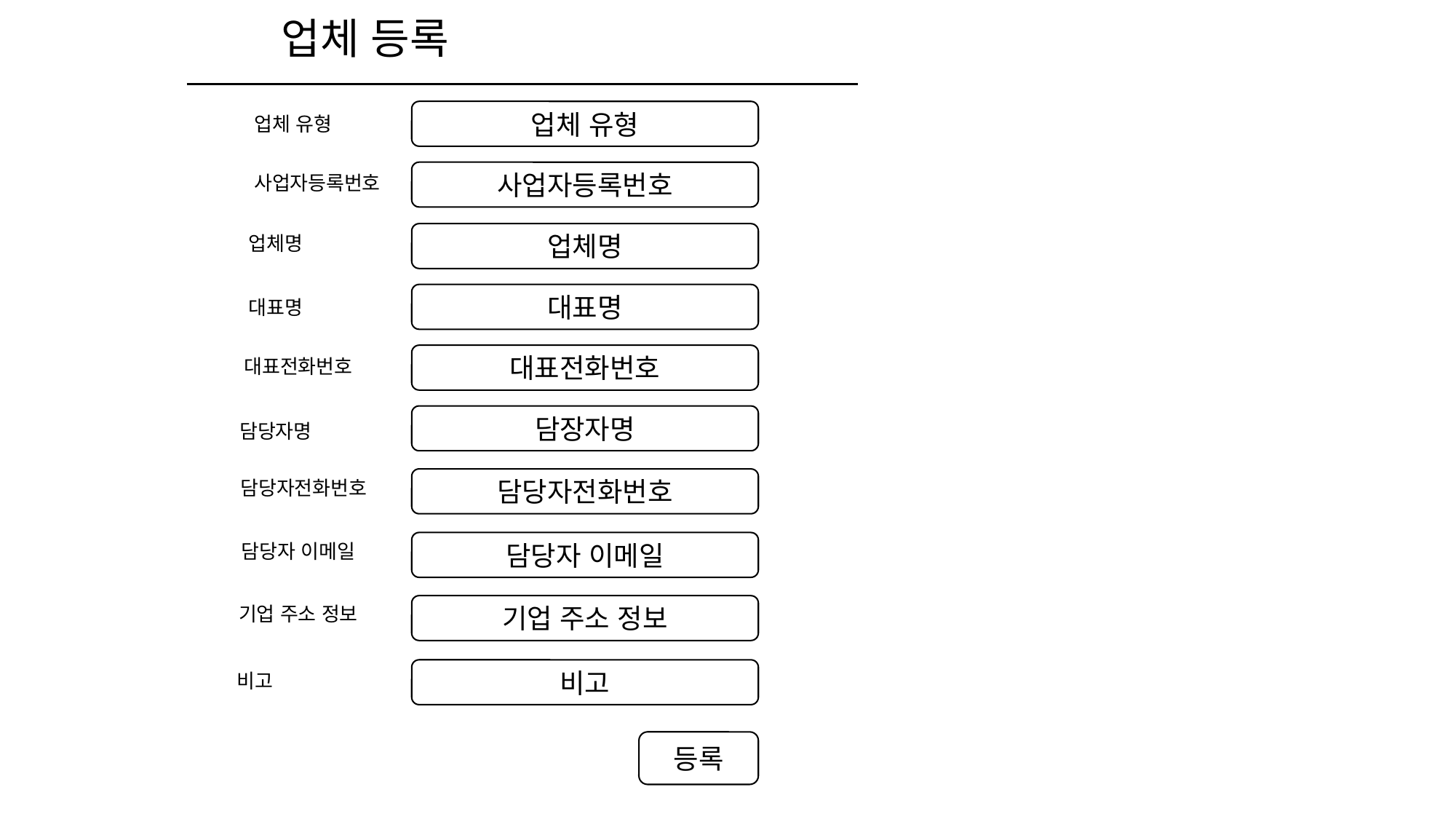

업체 등록
업체 유형
업체 유형
사업자등록번호
사업자등록번호
업체명
업체명
대표명
대표명
대표전화번호
대표전화번호
담장자명
담당자명
담당자전화번호
담당자전화번호
담당자 이메일
담당자 이메일
기업 주소 정보
기업 주소 정보
비고
비고
등록